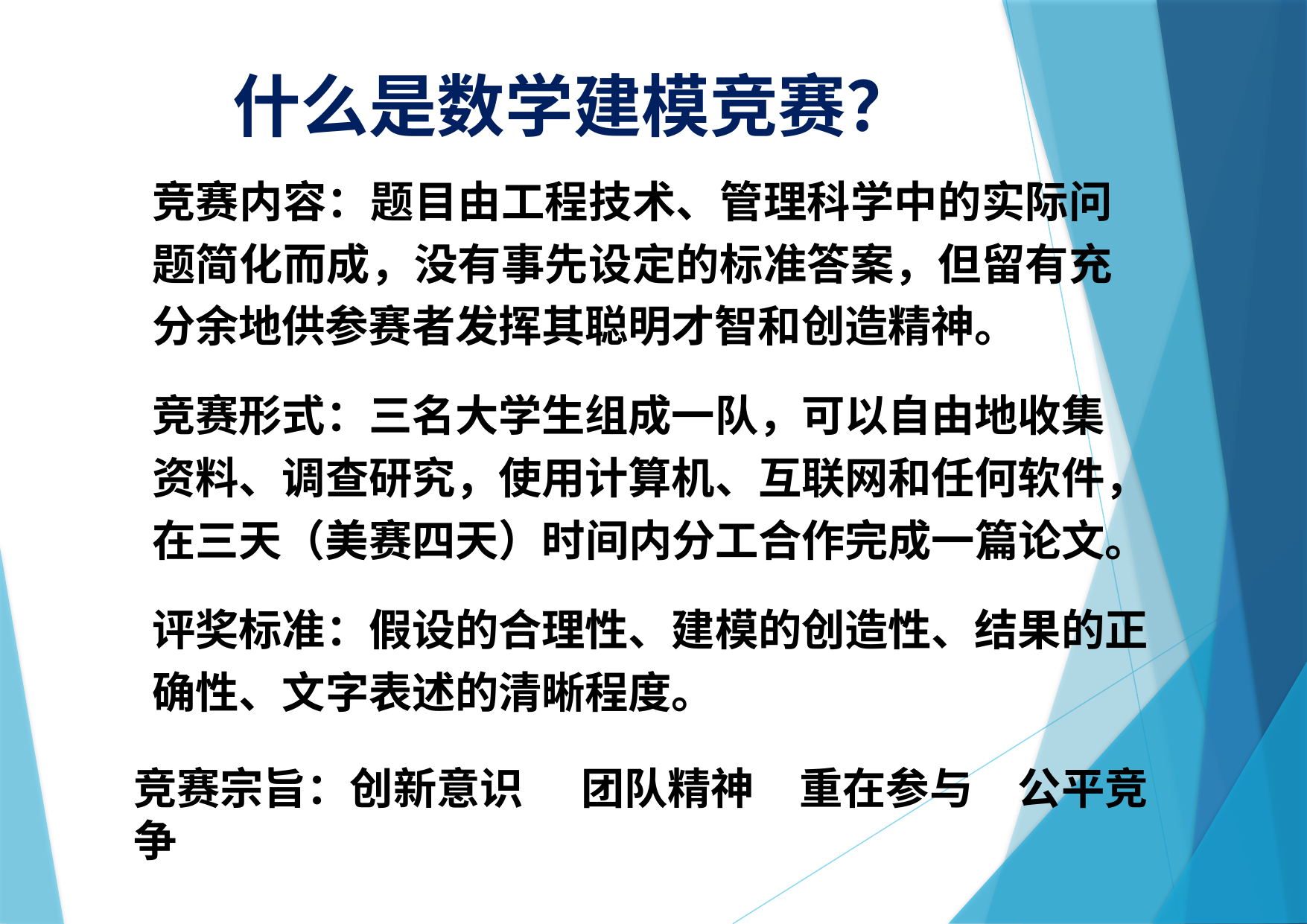

# 什么是数学建模竞赛？
竞赛内容：题目由工程技术、管理科学中的实际问 题简化而成，没有事先设定的标准答案，但留有充 分余地供参赛者发挥其聪明才智和创造精神。
竞赛形式：三名大学生组成一队，可以自由地收集 资料、调查研究，使用计算机、互联网和任何软件， 在三天（美赛四天）时间内分工合作完成一篇论文。
评奖标准：假设的合理性、建模的创造性、结果的正 确性、文字表述的清晰程度。
竞赛宗旨：创新意识	团队精神	重在参与	公平竞争